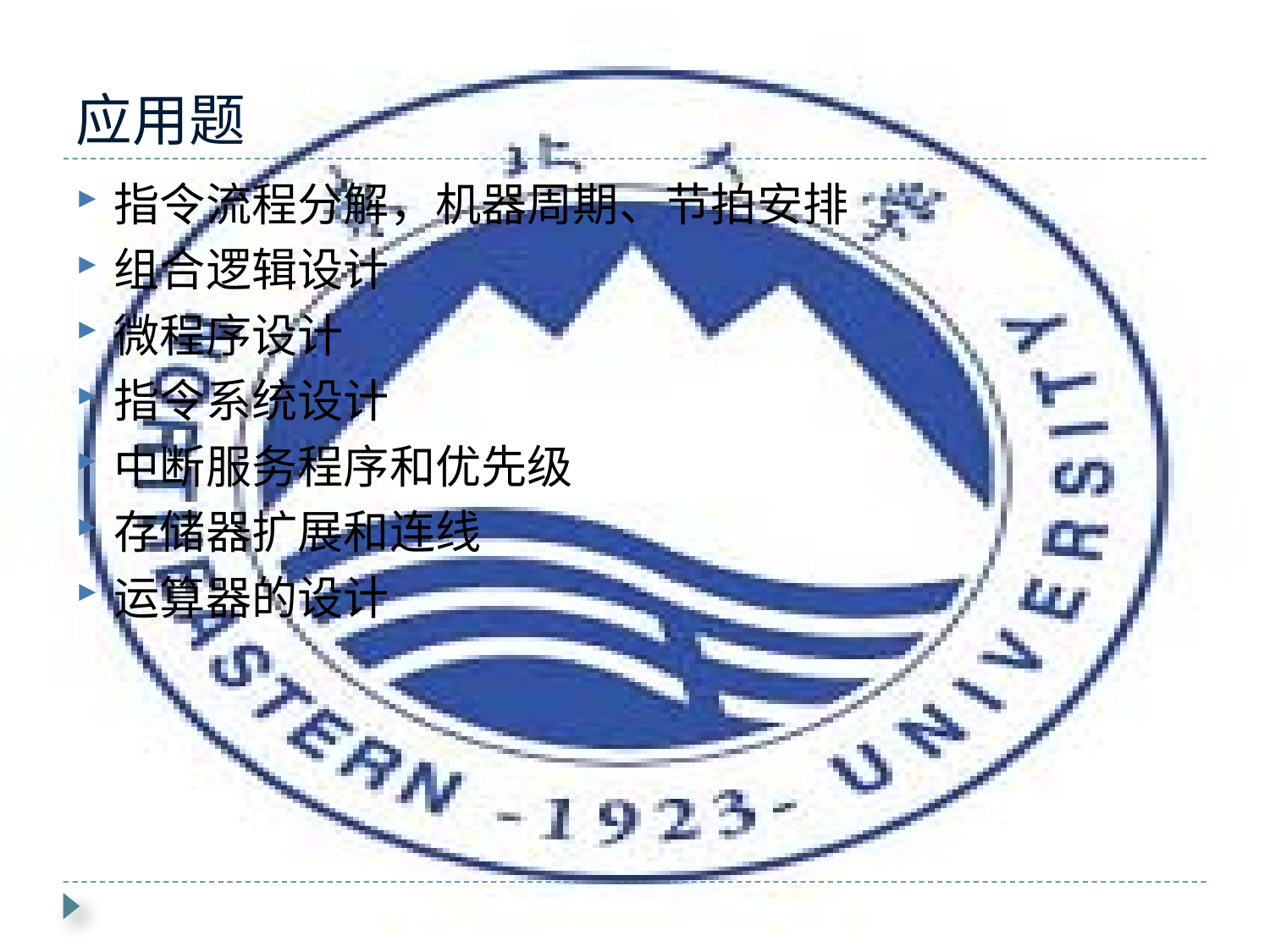

# 应用题
指令流程分解，机器周期、节拍安排
组合逻辑设计
微程序设计
指令系统设计
中断服务程序和优先级
存储器扩展和连线
运算器的设计